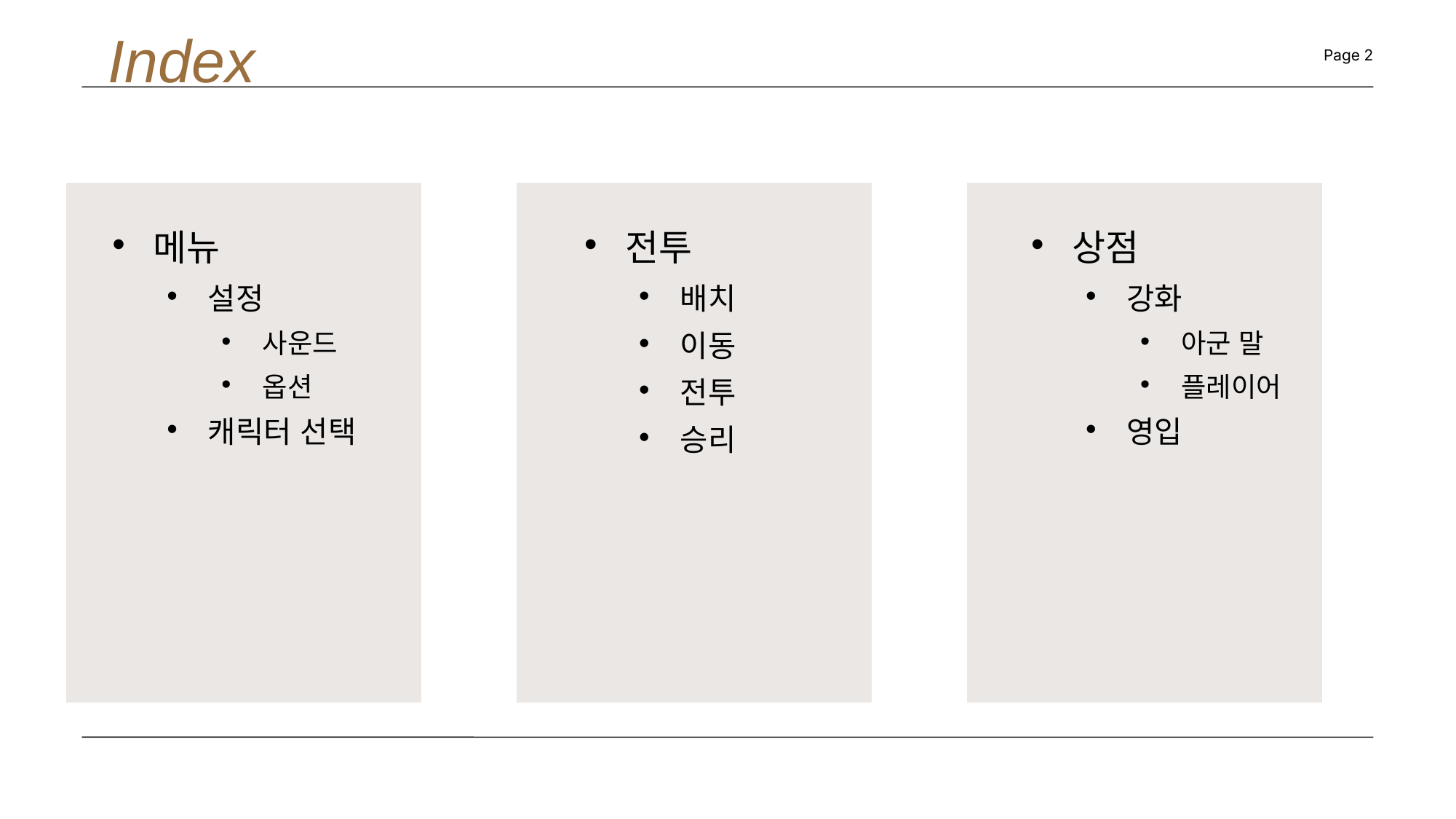

# Index
Page 2

메뉴
설정
사운드
옵션
캐릭터 선택
전투
배치
이동
전투
승리
상점
강화
아군 말
플레이어
영입